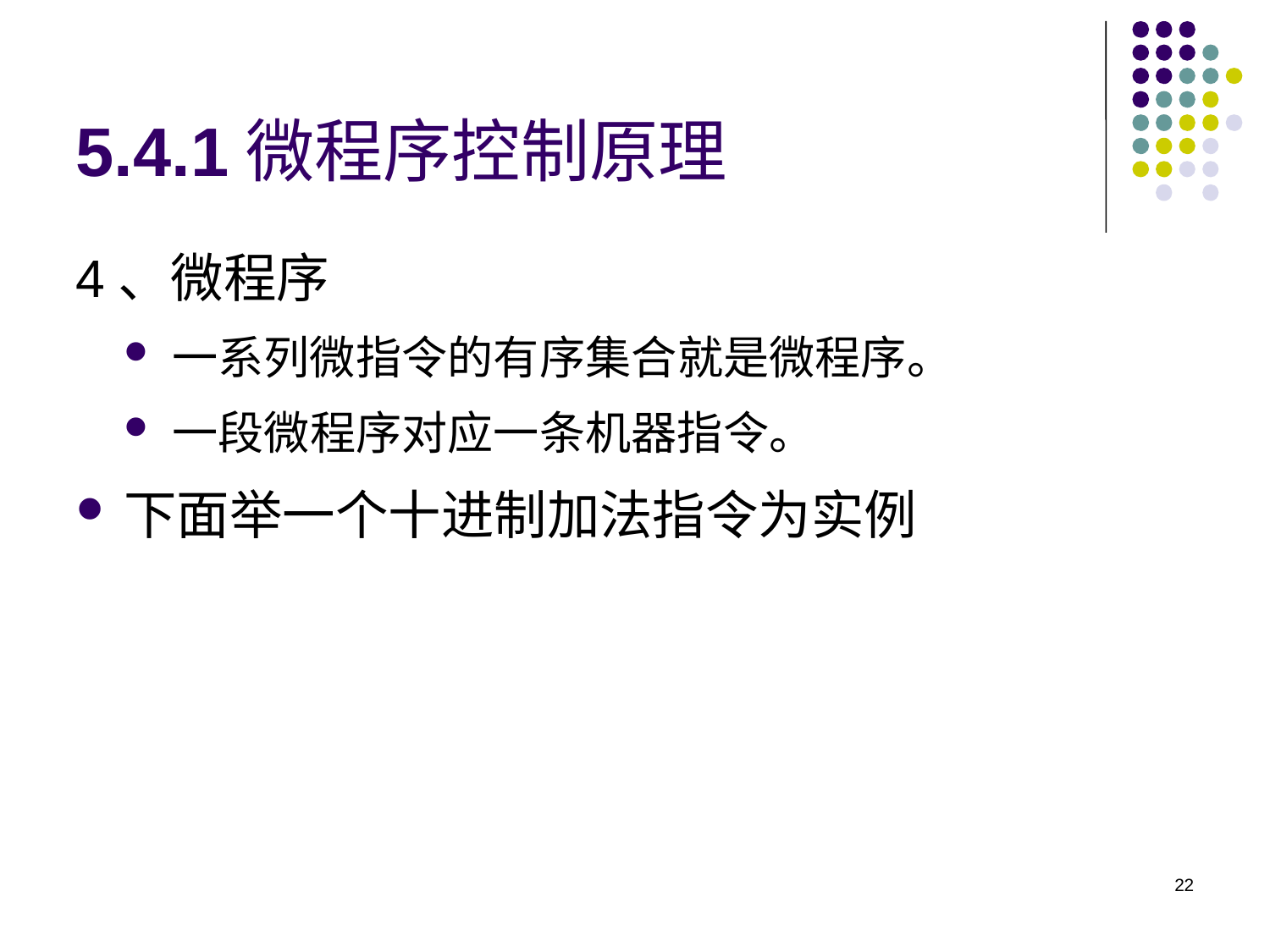

5.4.1微程序控制原理
4、微程序
一系列微指令的有序集合就是微程序。
一段微程序对应一条机器指令。
下面举一个十进制加法指令为实例
22